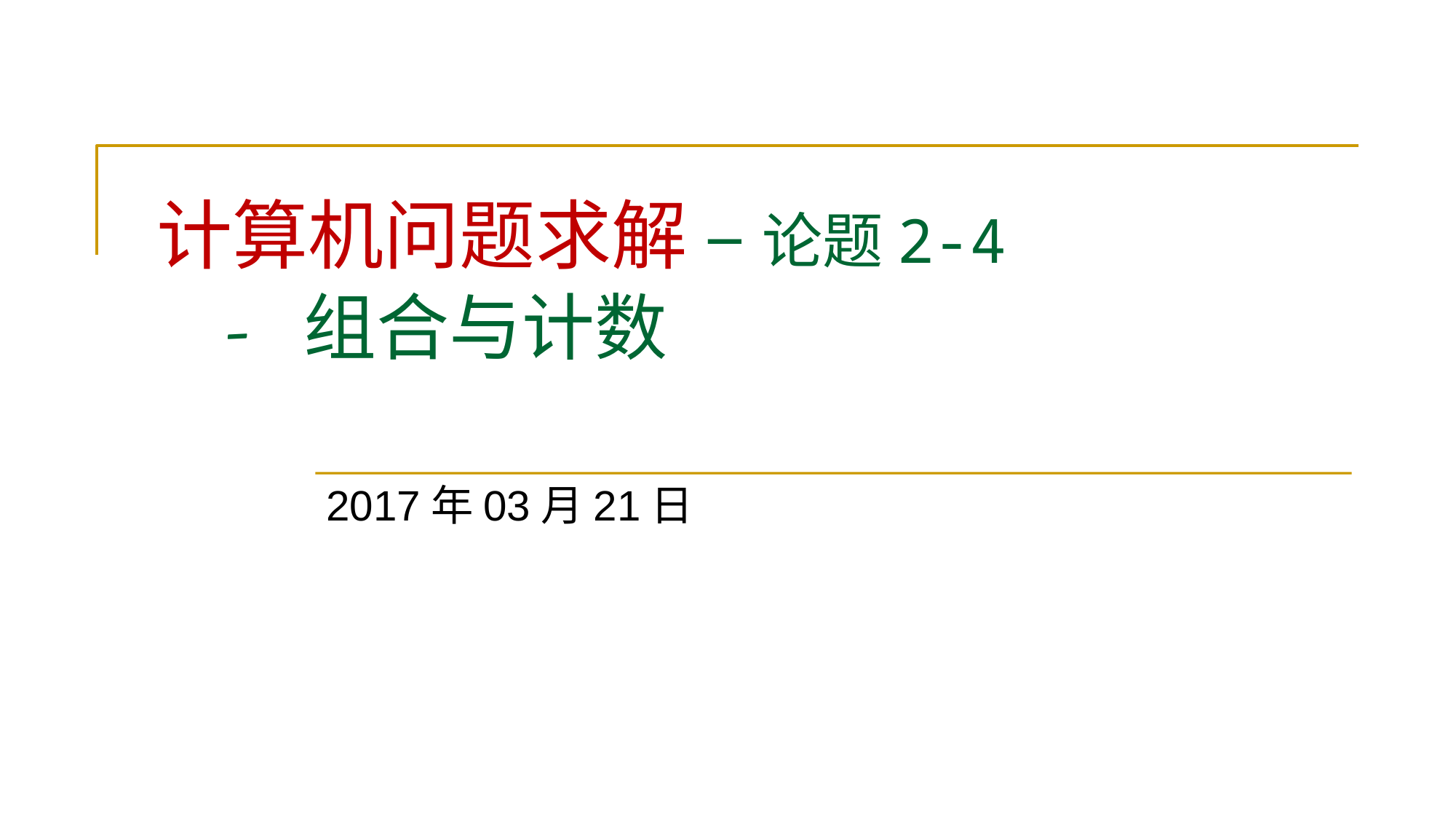

# 计算机问题求解 – 论题2-4 -  组合与计数
2017年03月21日